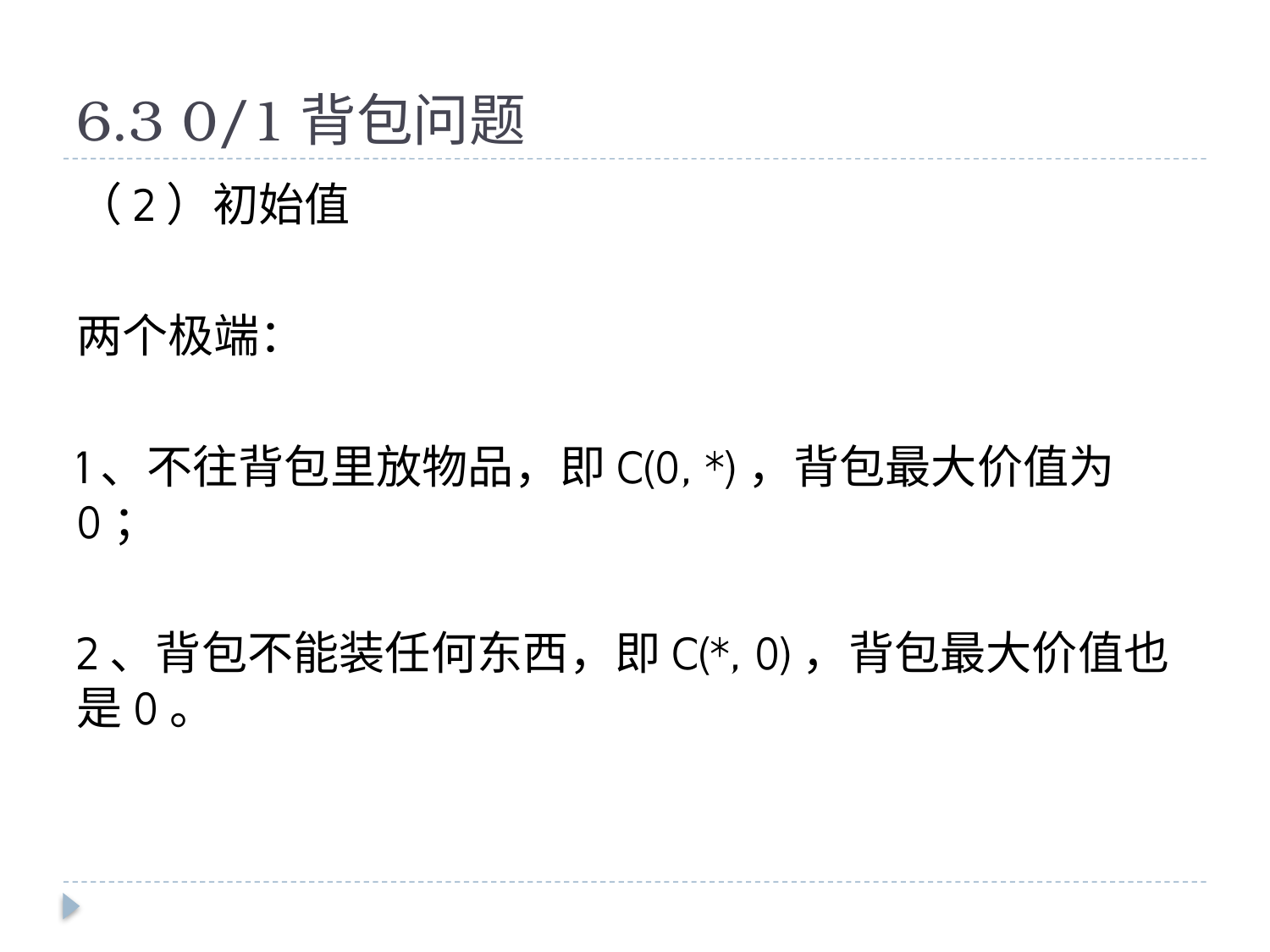

# 6.3 0/1背包问题
（2）初始值

两个极端：

1、不往背包里放物品，即C(0, *)，背包最大价值为0；

2、背包不能装任何东西，即C(*, 0)，背包最大价值也是0。